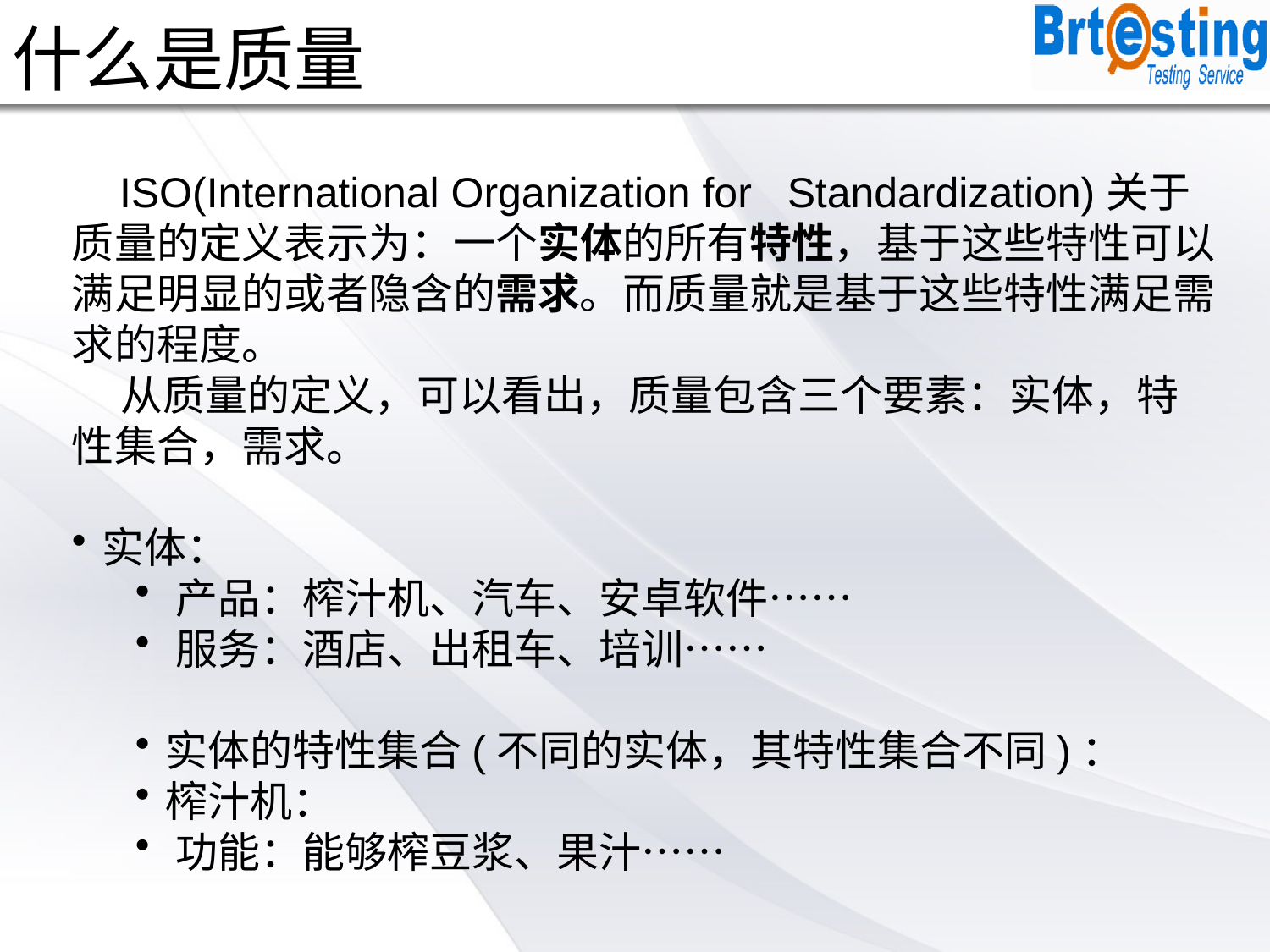

什么是质量
    ISO(International Organization for   Standardization)关于质量的定义表示为：一个实体的所有特性，基于这些特性可以满足明显的或者隐含的需求。而质量就是基于这些特性满足需求的程度。
    从质量的定义，可以看出，质量包含三个要素：实体，特性集合，需求。

实体：
产品：榨汁机、汽车、安卓软件……
服务：酒店、出租车、培训……

实体的特性集合(不同的实体，其特性集合不同)：
榨汁机：
功能：能够榨豆浆、果汁……